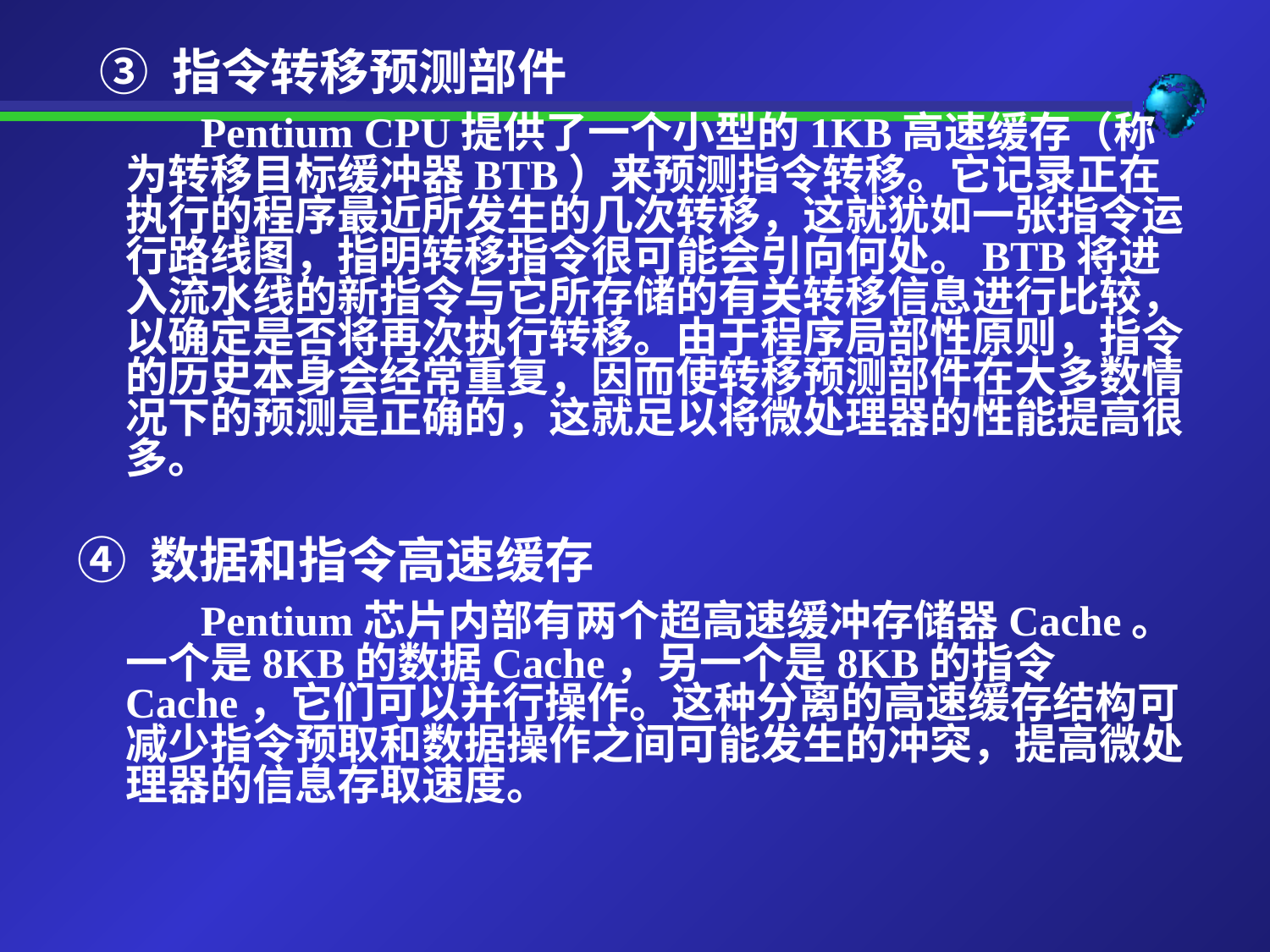

③ 指令转移预测部件
          Pentium CPU提供了一个小型的1KB高速缓存（称为转移目标缓冲器BTB）来预测指令转移。它记录正在执行的程序最近所发生的几次转移，这就犹如一张指令运行路线图，指明转移指令很可能会引向何处。BTB将进入流水线的新指令与它所存储的有关转移信息进行比较，以确定是否将再次执行转移。由于程序局部性原则，指令的历史本身会经常重复，因而使转移预测部件在大多数情况下的预测是正确的，这就足以将微处理器的性能提高很多。

④ 数据和指令高速缓存
          Pentium芯片内部有两个超高速缓冲存储器Cache。一个是8KB的数据Cache，另一个是8KB的指令Cache，它们可以并行操作。这种分离的高速缓存结构可减少指令预取和数据操作之间可能发生的冲突，提高微处理器的信息存取速度。
33